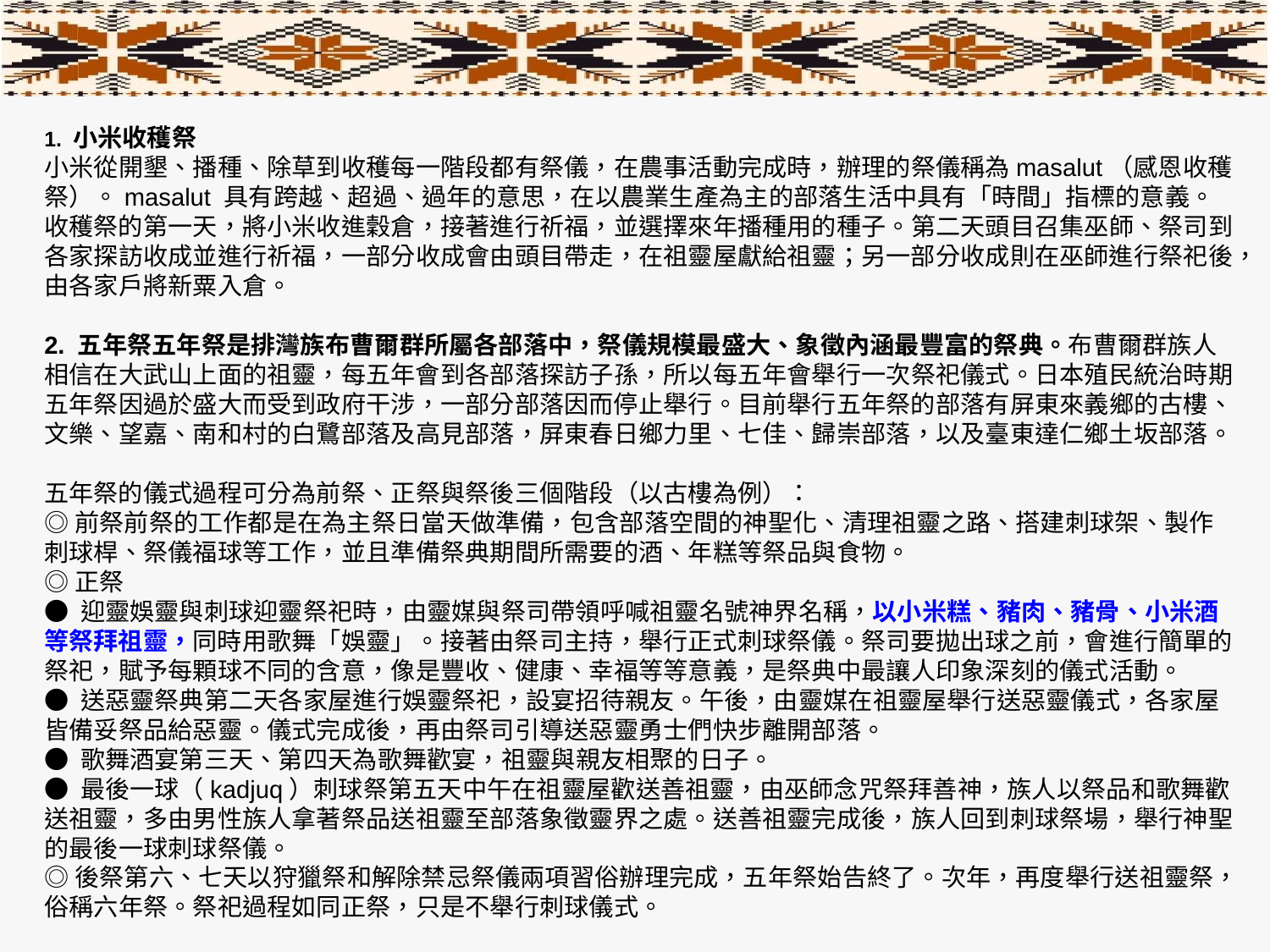

1. 小米收穫祭
小米從開墾、播種、除草到收穫每一階段都有祭儀，在農事活動完成時，辦理的祭儀稱為masalut（感恩收穫祭）。masalut 具有跨越、超過、過年的意思，在以農業生產為主的部落生活中具有「時間」指標的意義。收穫祭的第一天，將小米收進穀倉，接著進行祈福，並選擇來年播種用的種子。第二天頭目召集巫師、祭司到各家探訪收成並進行祈福，一部分收成會由頭目帶走，在祖靈屋獻給祖靈；另一部分收成則在巫師進行祭祀後，由各家戶將新粟入倉。

2. 五年祭五年祭是排灣族布曹爾群所屬各部落中，祭儀規模最盛大、象徵內涵最豐富的祭典。布曹爾群族人相信在大武山上面的祖靈，每五年會到各部落探訪子孫，所以每五年會舉行一次祭祀儀式。日本殖民統治時期五年祭因過於盛大而受到政府干涉，一部分部落因而停止舉行。目前舉行五年祭的部落有屏東來義鄉的古樓、文樂、望嘉、南和村的白鷺部落及高見部落，屏東春日鄉力里、七佳、歸崇部落，以及臺東達仁鄉土坂部落。

五年祭的儀式過程可分為前祭、正祭與祭後三個階段（以古樓為例）：
◎前祭前祭的工作都是在為主祭日當天做準備，包含部落空間的神聖化、清理祖靈之路、搭建刺球架、製作刺球桿、祭儀福球等工作，並且準備祭典期間所需要的酒、年糕等祭品與食物。
◎正祭
● 迎靈娛靈與刺球迎靈祭祀時，由靈媒與祭司帶領呼喊祖靈名號神界名稱，以小米糕、豬肉、豬骨、小米酒等祭拜祖靈，同時用歌舞「娛靈」。接著由祭司主持，舉行正式刺球祭儀。祭司要拋出球之前，會進行簡單的祭祀，賦予每顆球不同的含意，像是豐收、健康、幸福等等意義，是祭典中最讓人印象深刻的儀式活動。
● 送惡靈祭典第二天各家屋進行娛靈祭祀，設宴招待親友。午後，由靈媒在祖靈屋舉行送惡靈儀式，各家屋皆備妥祭品給惡靈。儀式完成後，再由祭司引導送惡靈勇士們快步離開部落。
● 歌舞酒宴第三天、第四天為歌舞歡宴，祖靈與親友相聚的日子。
● 最後一球（kadjuq）刺球祭第五天中午在祖靈屋歡送善祖靈，由巫師念咒祭拜善神，族人以祭品和歌舞歡送祖靈，多由男性族人拿著祭品送祖靈至部落象徵靈界之處。送善祖靈完成後，族人回到刺球祭場，舉行神聖的最後一球刺球祭儀。
◎後祭第六、七天以狩獵祭和解除禁忌祭儀兩項習俗辦理完成，五年祭始告終了。次年，再度舉行送祖靈祭，俗稱六年祭。祭祀過程如同正祭，只是不舉行刺球儀式。